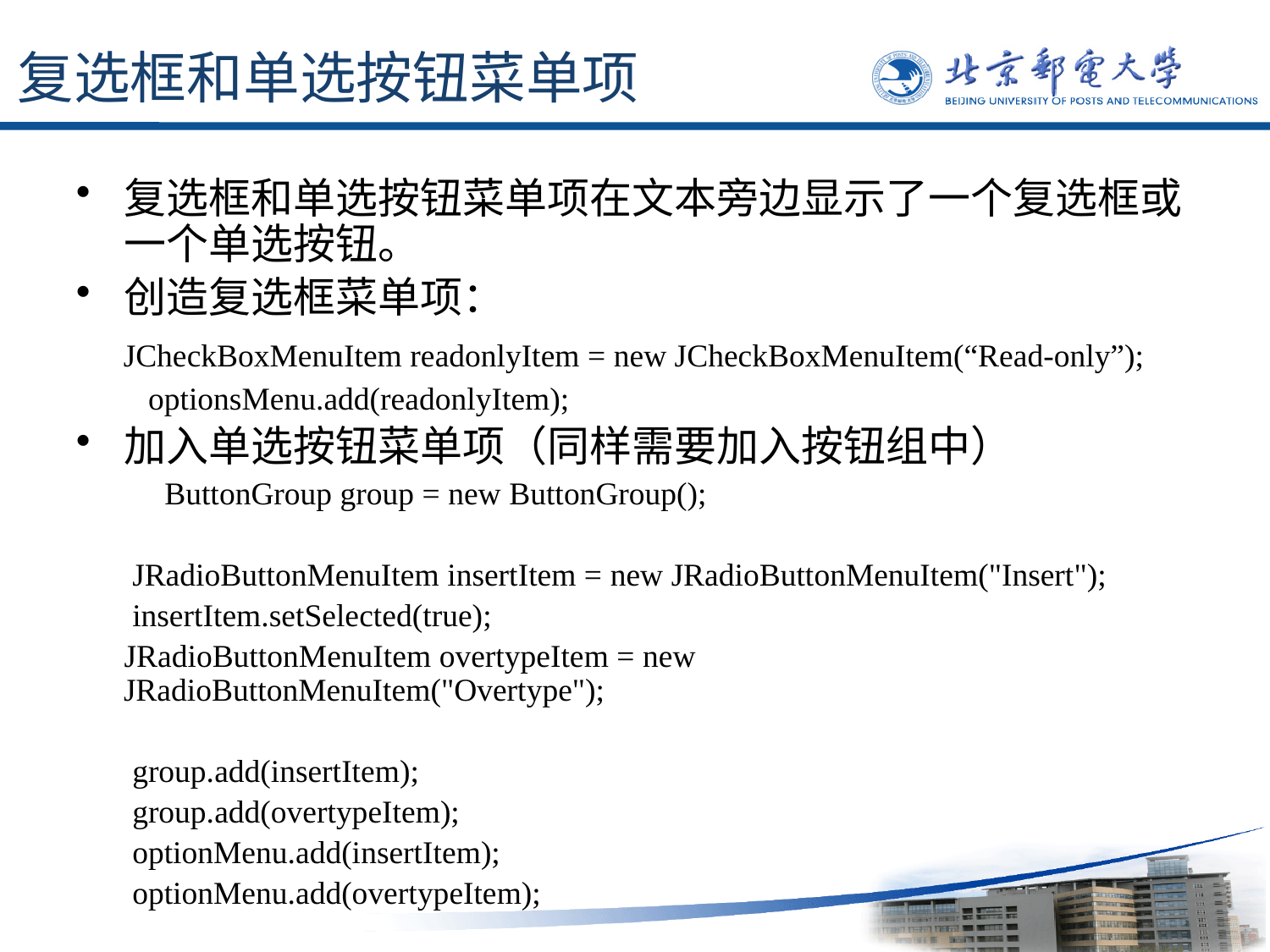

# 复选框和单选按钮菜单项
复选框和单选按钮菜单项在文本旁边显示了一个复选框或一个单选按钮。
创造复选框菜单项：
    JCheckBoxMenuItem readonlyItem = new JCheckBoxMenuItem(“Read-only”);
         optionsMenu.add(readonlyItem);
加入单选按钮菜单项（同样需要加入按钮组中）
           ButtonGroup group = new ButtonGroup();

       JRadioButtonMenuItem insertItem = new JRadioButtonMenuItem("Insert");
       insertItem.setSelected(true);
      JRadioButtonMenuItem overtypeItem = new  JRadioButtonMenuItem("Overtype");

       group.add(insertItem);
       group.add(overtypeItem);
       optionMenu.add(insertItem);
       optionMenu.add(overtypeItem);